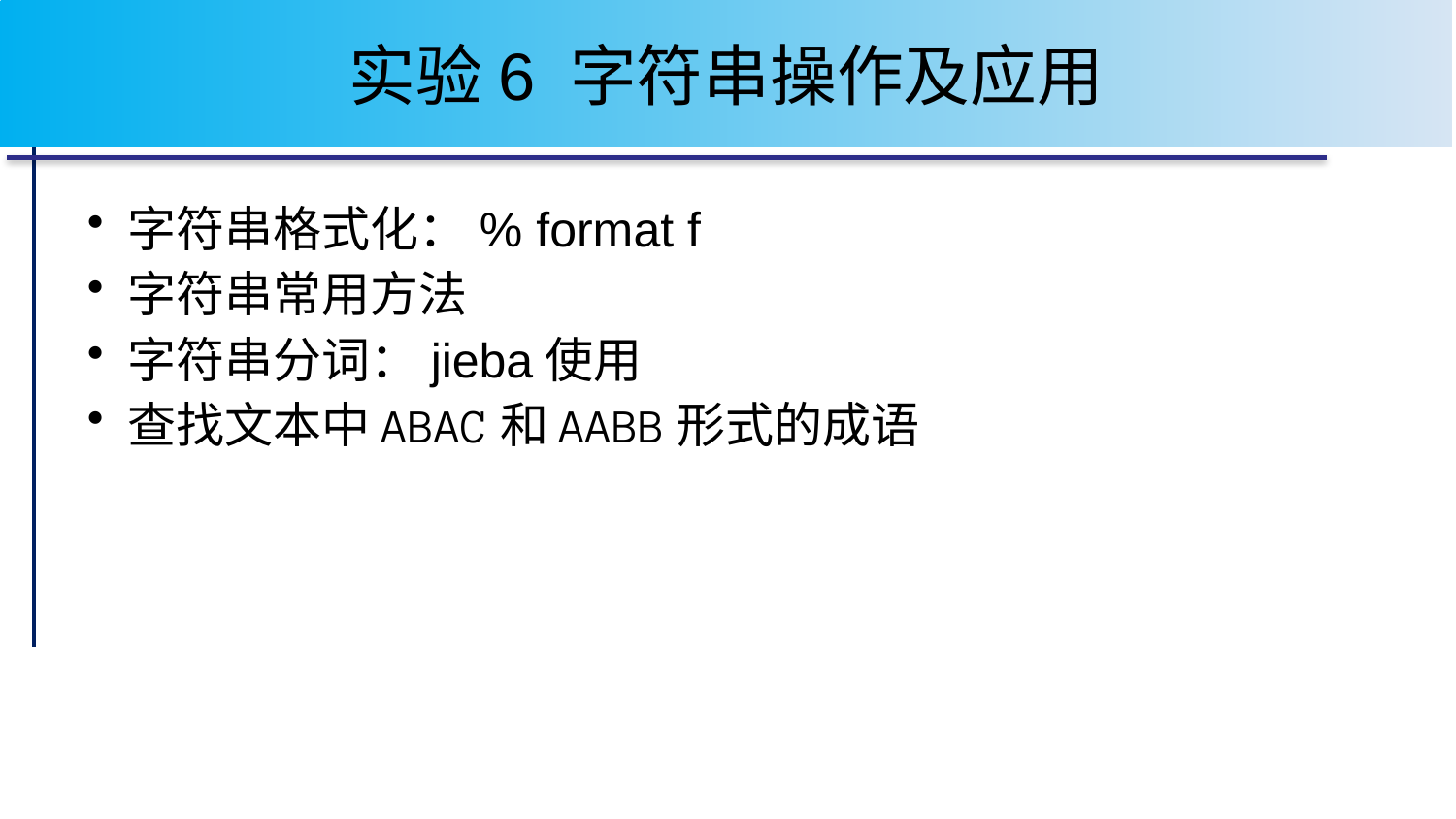

# 实验6 字符串操作及应用
字符串格式化：% format f
字符串常用方法
字符串分词：jieba使用
查找文本中ABAC和AABB形式的成语